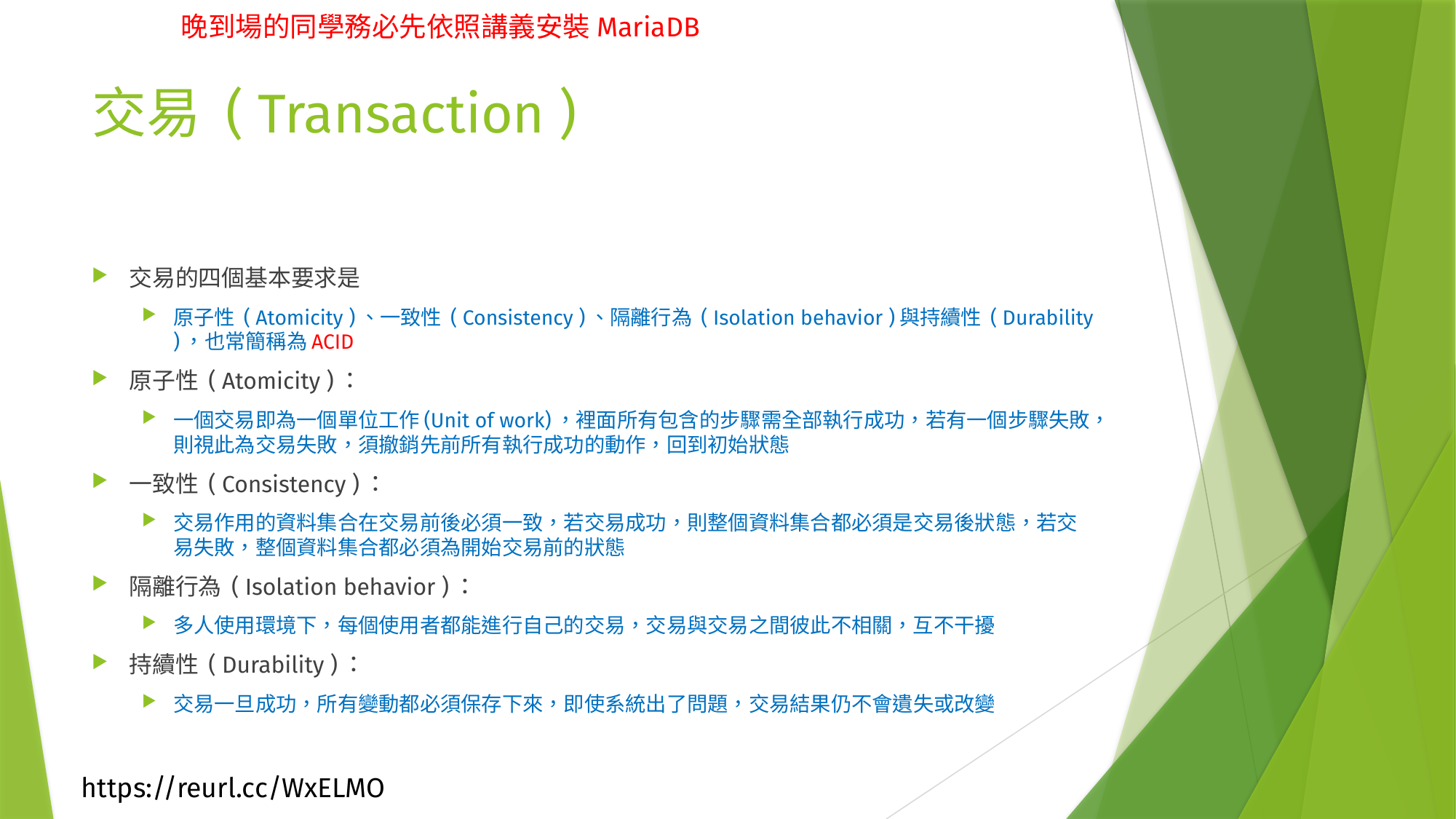

# 交易 ( Transaction )
交易的四個基本要求是
原子性 ( Atomicity )、一致性 ( Consistency )、隔離行為 ( Isolation behavior )與持續性 ( Durability )，也常簡稱為ACID
原子性 ( Atomicity )：
一個交易即為一個單位工作(Unit of work)，裡面所有包含的步驟需全部執行成功，若有一個步驟失敗，則視此為交易失敗，須撤銷先前所有執行成功的動作，回到初始狀態
一致性 ( Consistency )：
交易作用的資料集合在交易前後必須一致，若交易成功，則整個資料集合都必須是交易後狀態，若交易失敗，整個資料集合都必須為開始交易前的狀態
隔離行為 ( Isolation behavior )：
多人使用環境下，每個使用者都能進行自己的交易，交易與交易之間彼此不相關，互不干擾
持續性 ( Durability )：
交易一旦成功，所有變動都必須保存下來，即使系統出了問題，交易結果仍不會遺失或改變